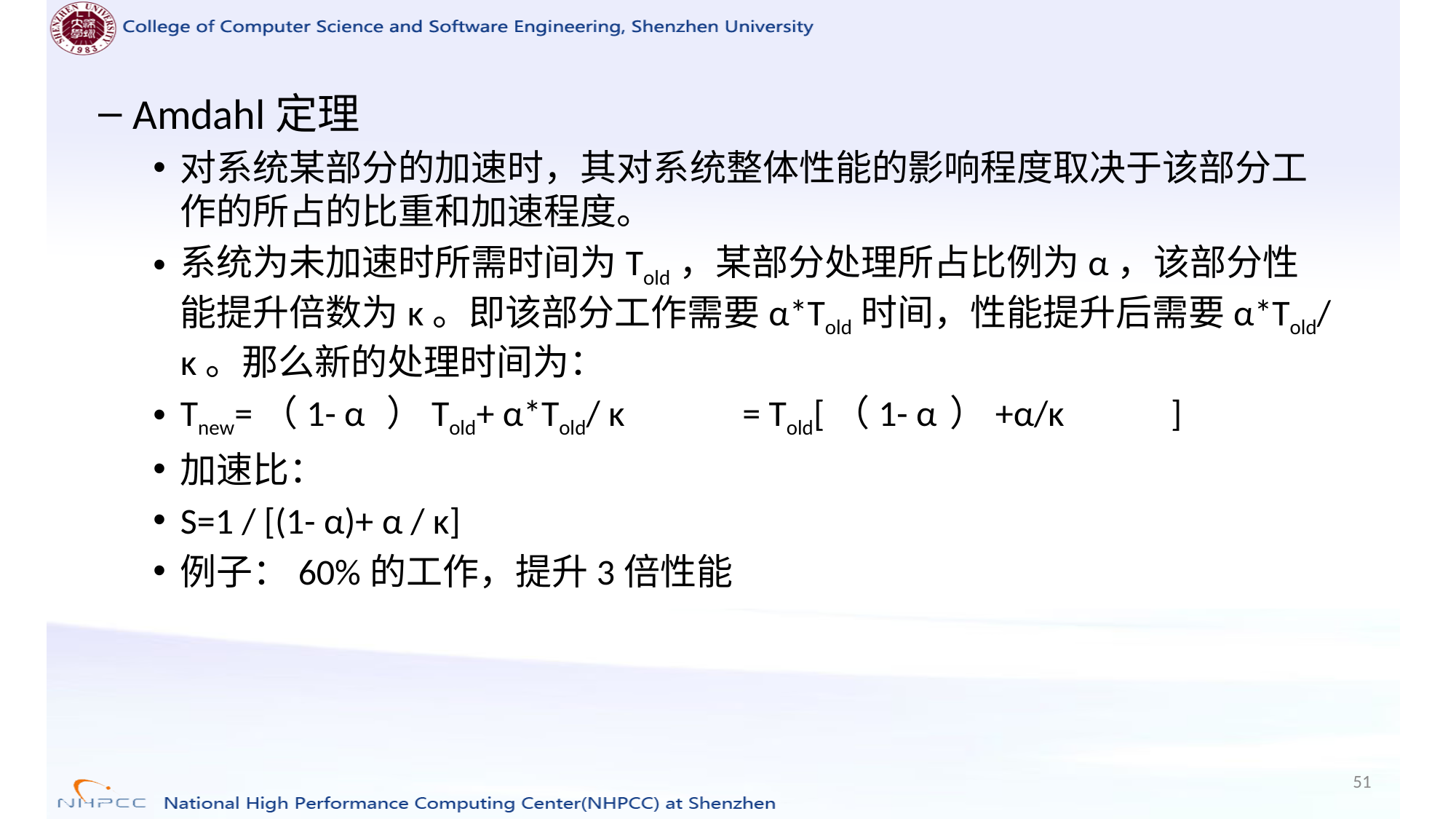

Amdahl定理
对系统某部分的加速时，其对系统整体性能的影响程度取决于该部分工作的所占的比重和加速程度。
系统为未加速时所需时间为Told，某部分处理所占比例为α，该部分性能提升倍数为κ。即该部分工作需要α*Told时间，性能提升后需要α*Told/ κ。那么新的处理时间为：
Tnew=（1- α  ）Told+ α*Told/ κ	  = Told[（1- α ）+α/κ	 ]
加速比：
S=1 / [(1- α)+ α / κ]
例子：60%的工作，提升3倍性能
51